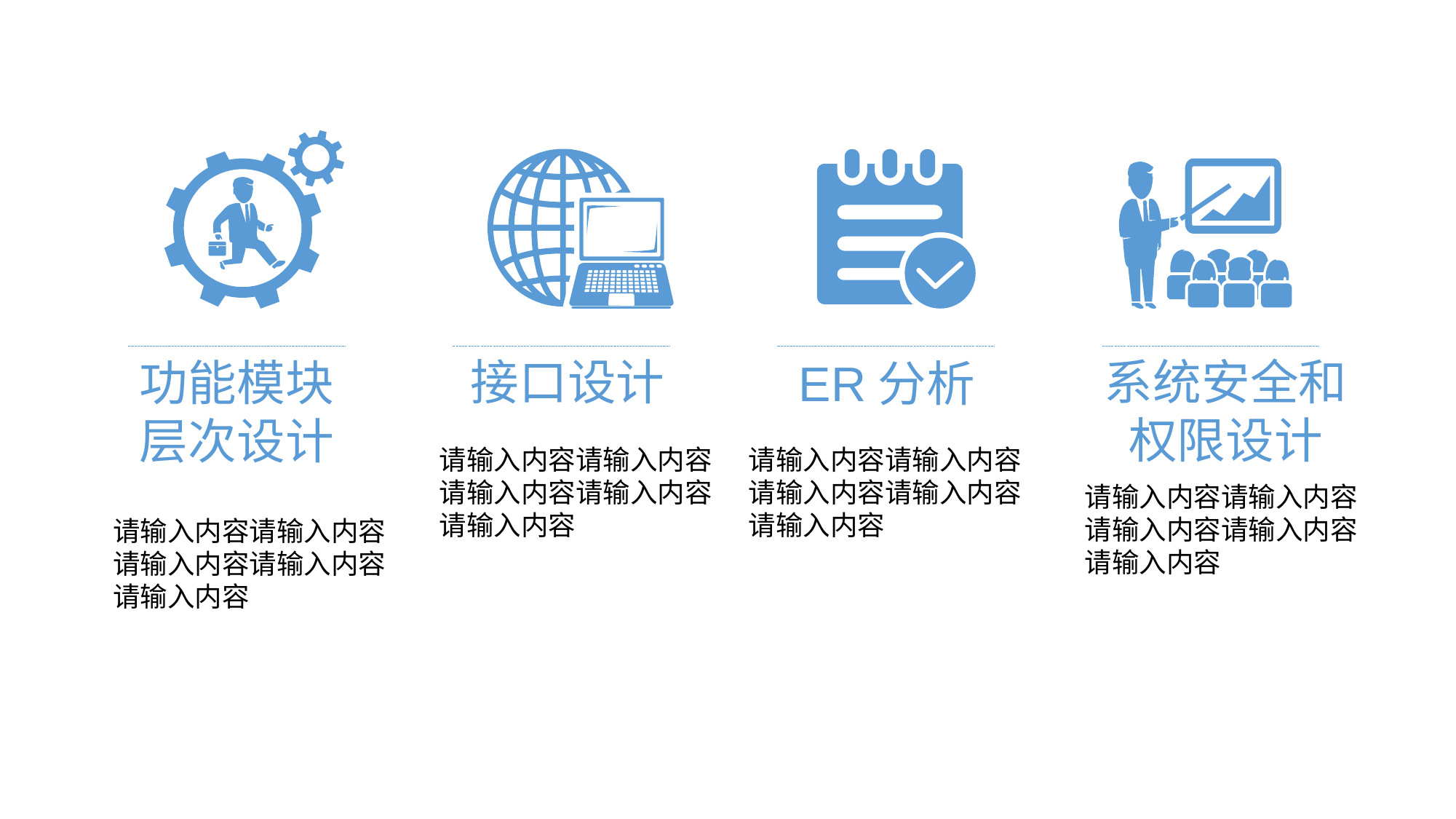

接口设计
系统安全和权限设计
功能模块层次设计
ER分析
请输入内容请输入内容请输入内容请输入内容请输入内容
请输入内容请输入内容请输入内容请输入内容请输入内容
请输入内容请输入内容请输入内容请输入内容请输入内容
请输入内容请输入内容请输入内容请输入内容请输入内容